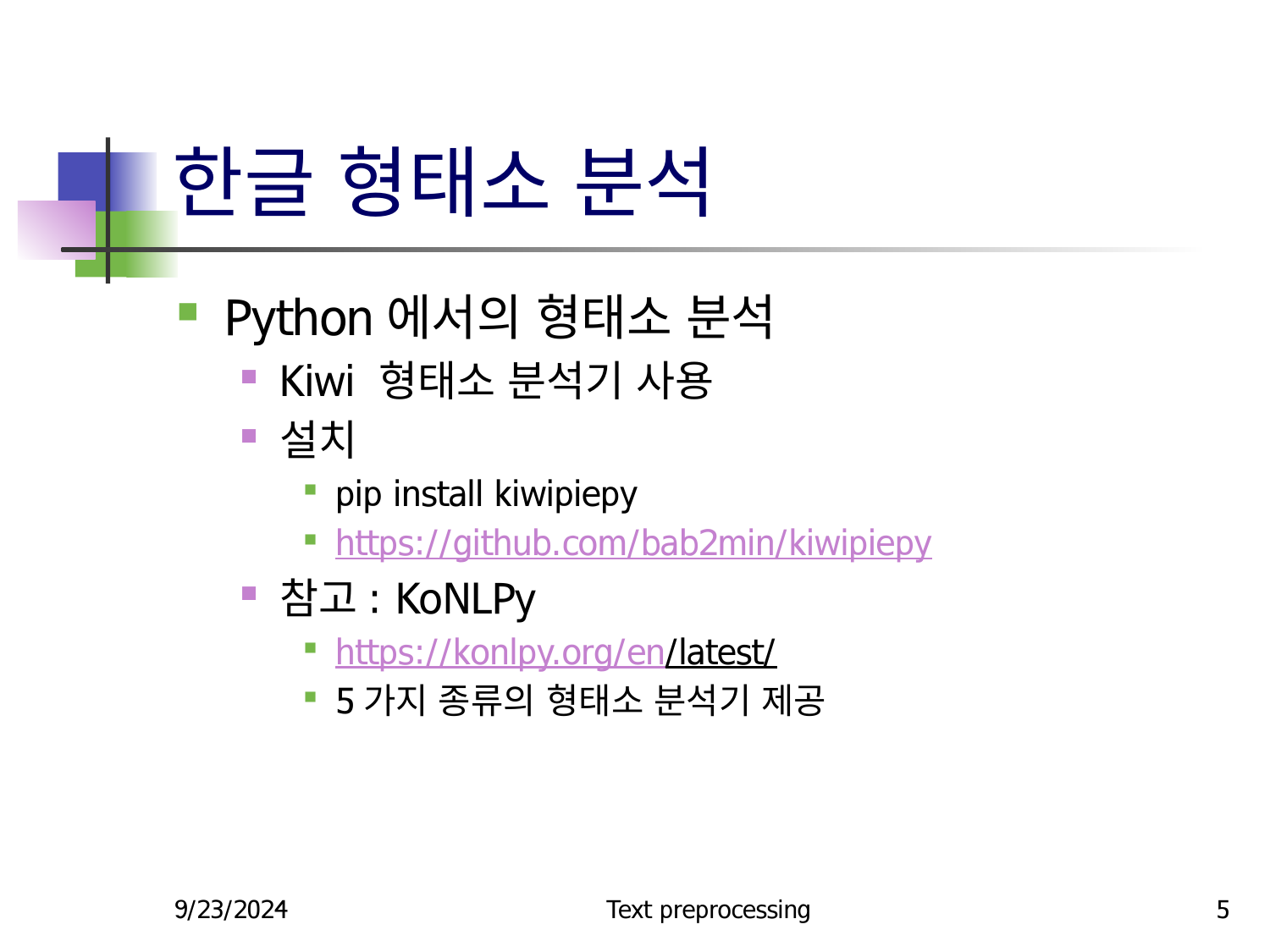

# 한글 형태소 분석
Python에서의 형태소 분석
Kiwi 형태소 분석기 사용
설치
pip install kiwipiepy
https://github.com/bab2min/kiwipiepy
참고: KoNLPy
https://konlpy.org/en/latest/
5가지 종류의 형태소 분석기 제공
9/23/2024
Text preprocessing
5